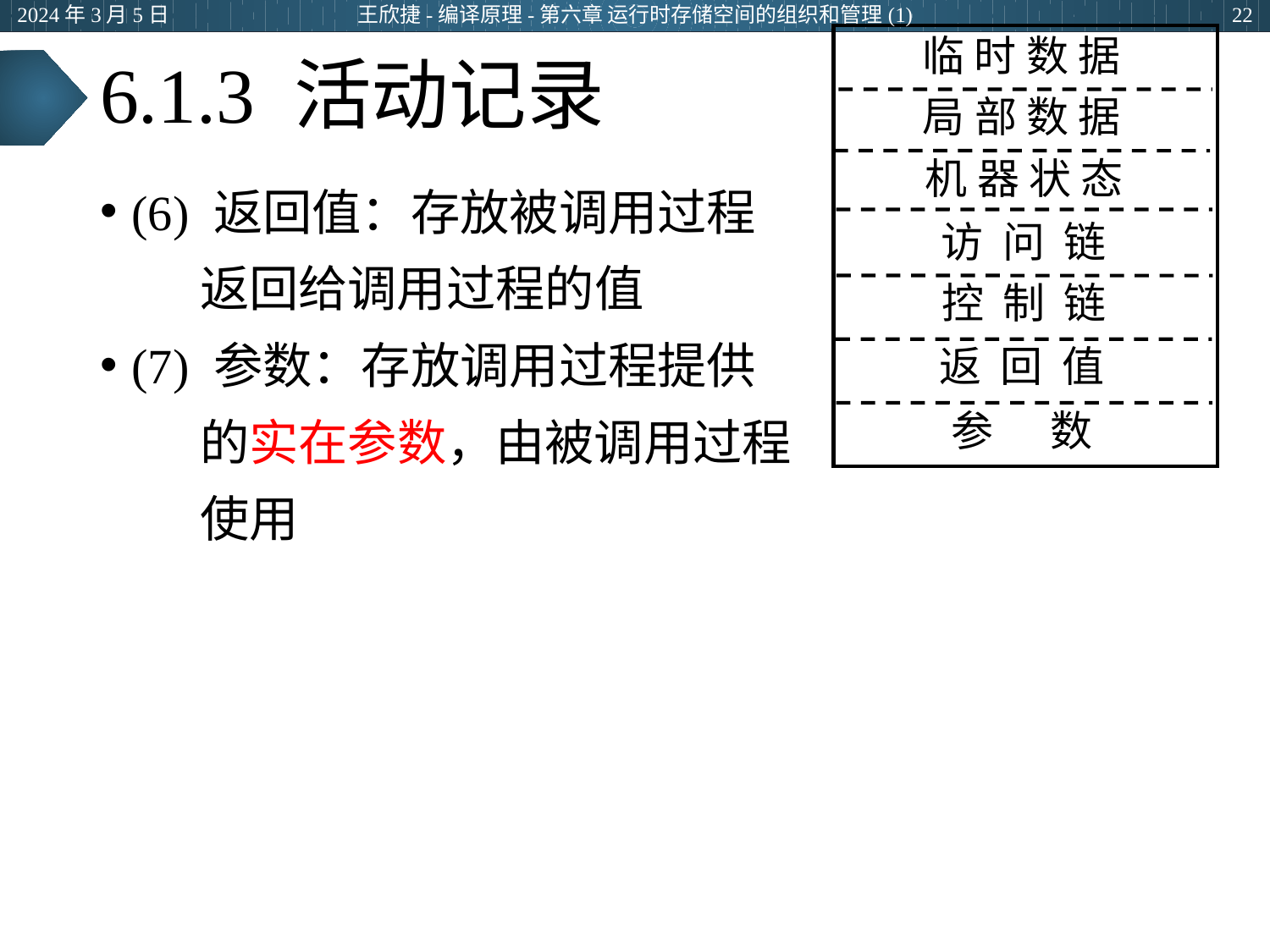

2024年3月5日
王欣捷-编译原理-第六章 运行时存储空间的组织和管理(1)
22
临 时 数 据

局 部 数 据

机 器 状 态

访  问  链

控  制  链

返  回  值

参      数

# 6.1.3 活动记录
(6) 返回值：存放被调用过程
        返回给调用过程的值
(7) 参数：存放调用过程提供
        的实在参数，由被调用过程
        使用